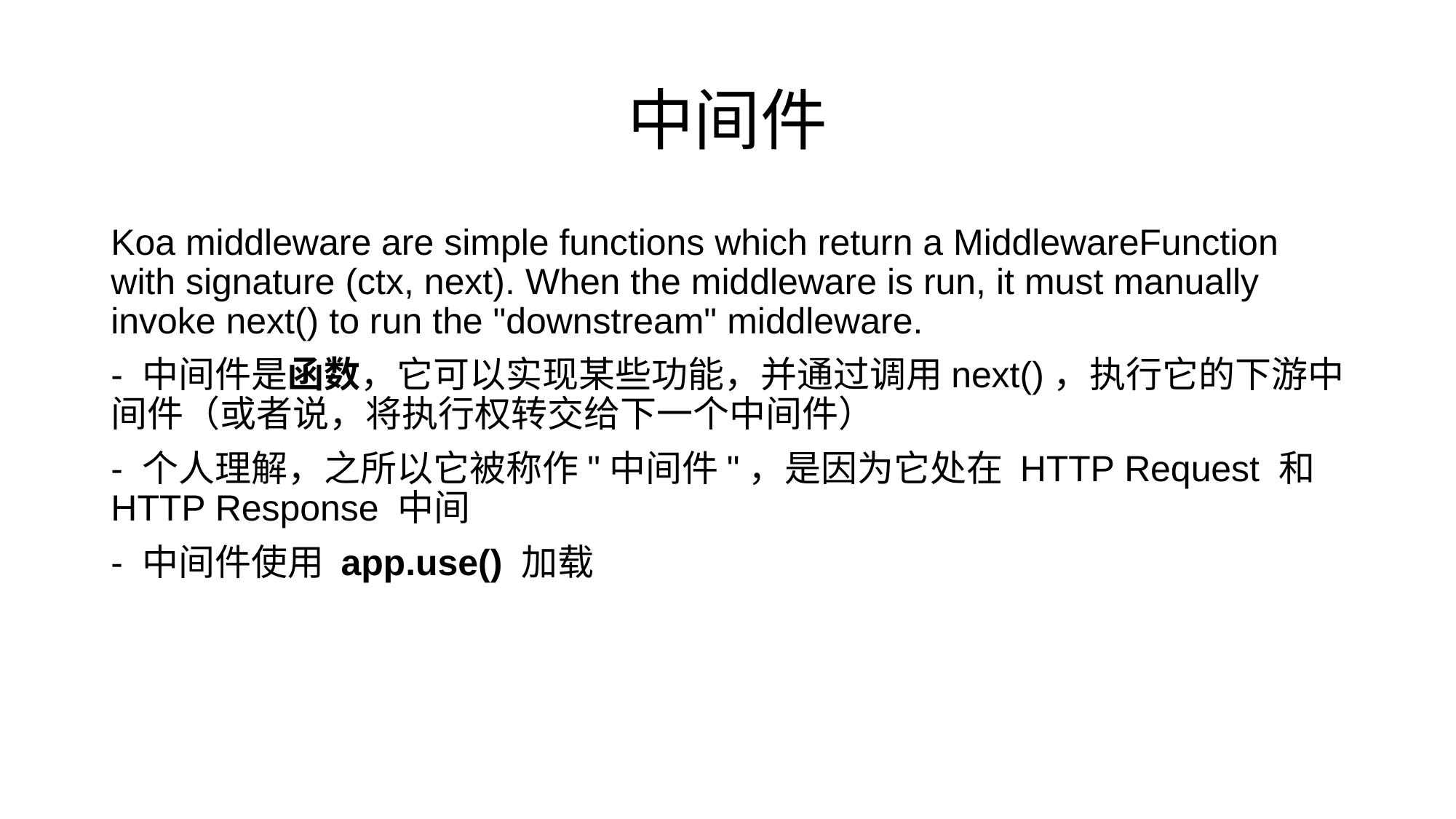

# 中间件
Koa middleware are simple functions which return a MiddlewareFunction with signature (ctx, next). When the middleware is run, it must manually invoke next() to run the "downstream" middleware.
- 中间件是函数，它可以实现某些功能，并通过调用next()，执行它的下游中间件（或者说，将执行权转交给下一个中间件）
- 个人理解，之所以它被称作"中间件"，是因为它处在 HTTP Request 和 HTTP Response 中间
- 中间件使用 app.use() 加载